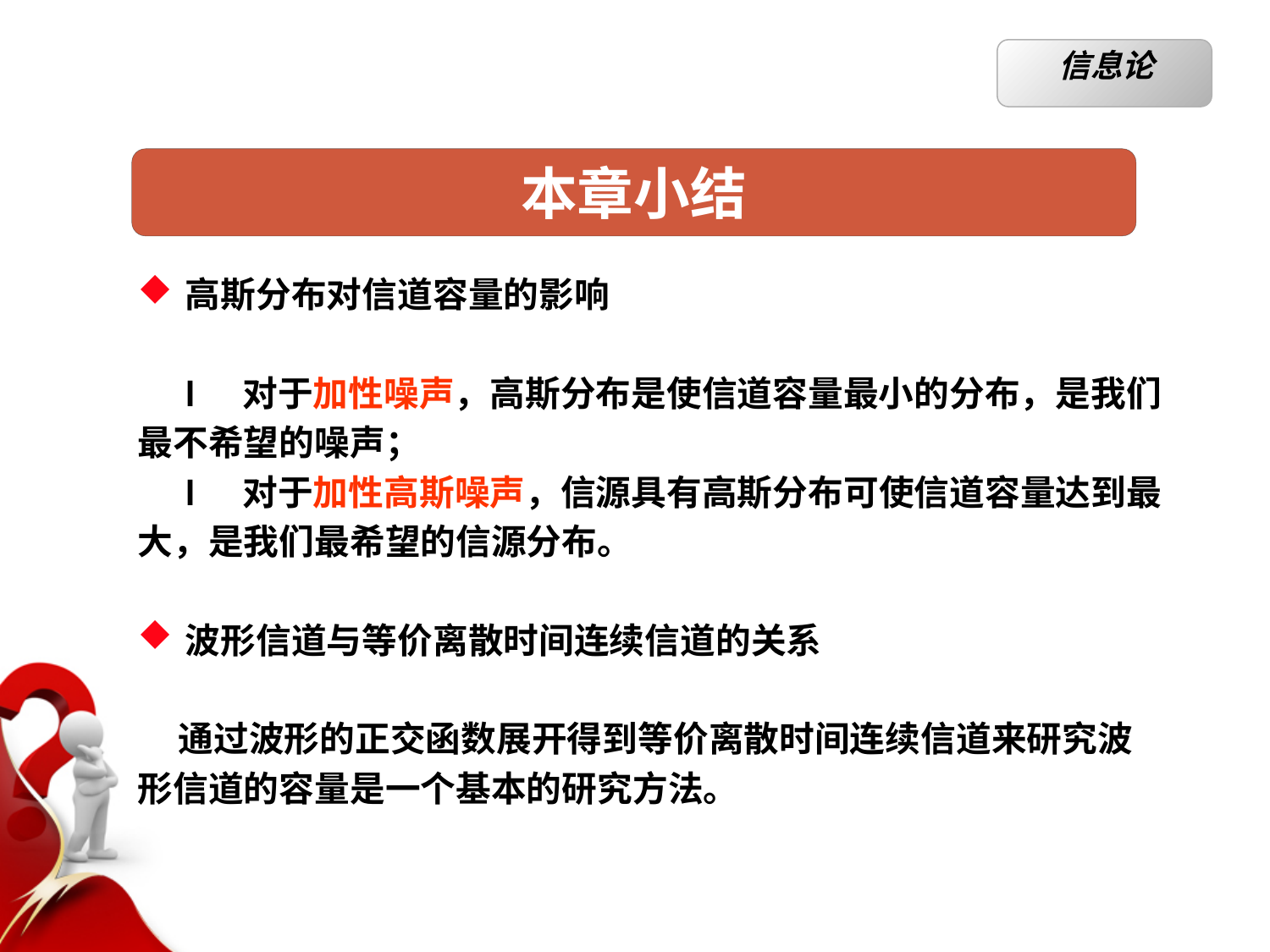

信息论
本章小结

高斯分布对信道容量的影响

	l    对于加性噪声，高斯分布是使信道容量最小的分布，是我们
最不希望的噪声；
	l    对于加性高斯噪声，信源具有高斯分布可使信道容量达到最
大，是我们最希望的信源分布。

波形信道与等价离散时间连续信道的关系

    通过波形的正交函数展开得到等价离散时间连续信道来研究波
形信道的容量是一个基本的研究方法。